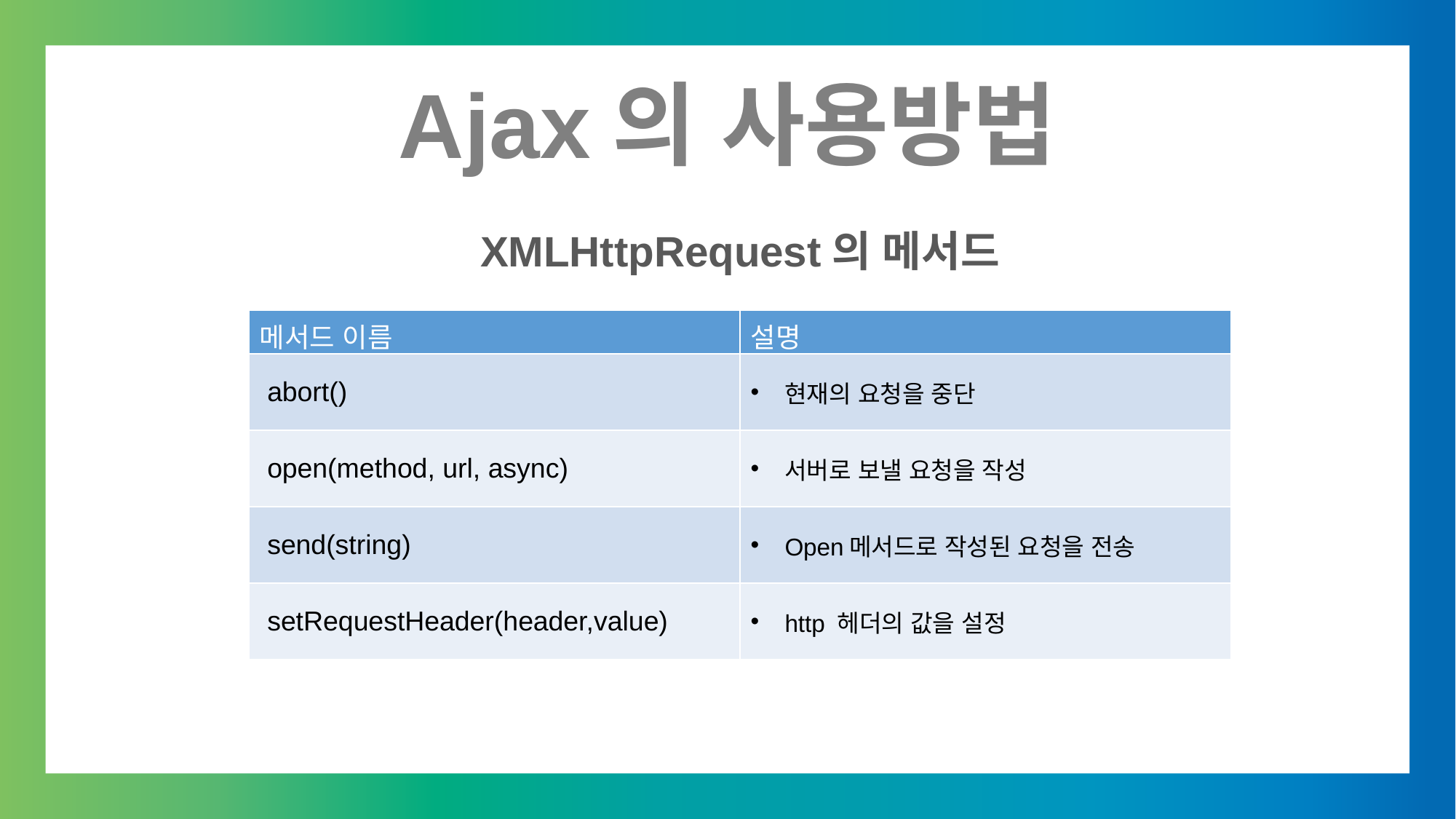

Ajax의 사용방법
XMLHttpRequest의 메서드
| 메서드 이름 | 설명 |
| --- | --- |
| abort() | 현재의 요청을 중단 |
| open(method, url, async) | 서버로 보낼 요청을 작성 |
| send(string) | Open메서드로 작성된 요청을 전송 |
| setRequestHeader(header,value) | http 헤더의 값을 설정 |